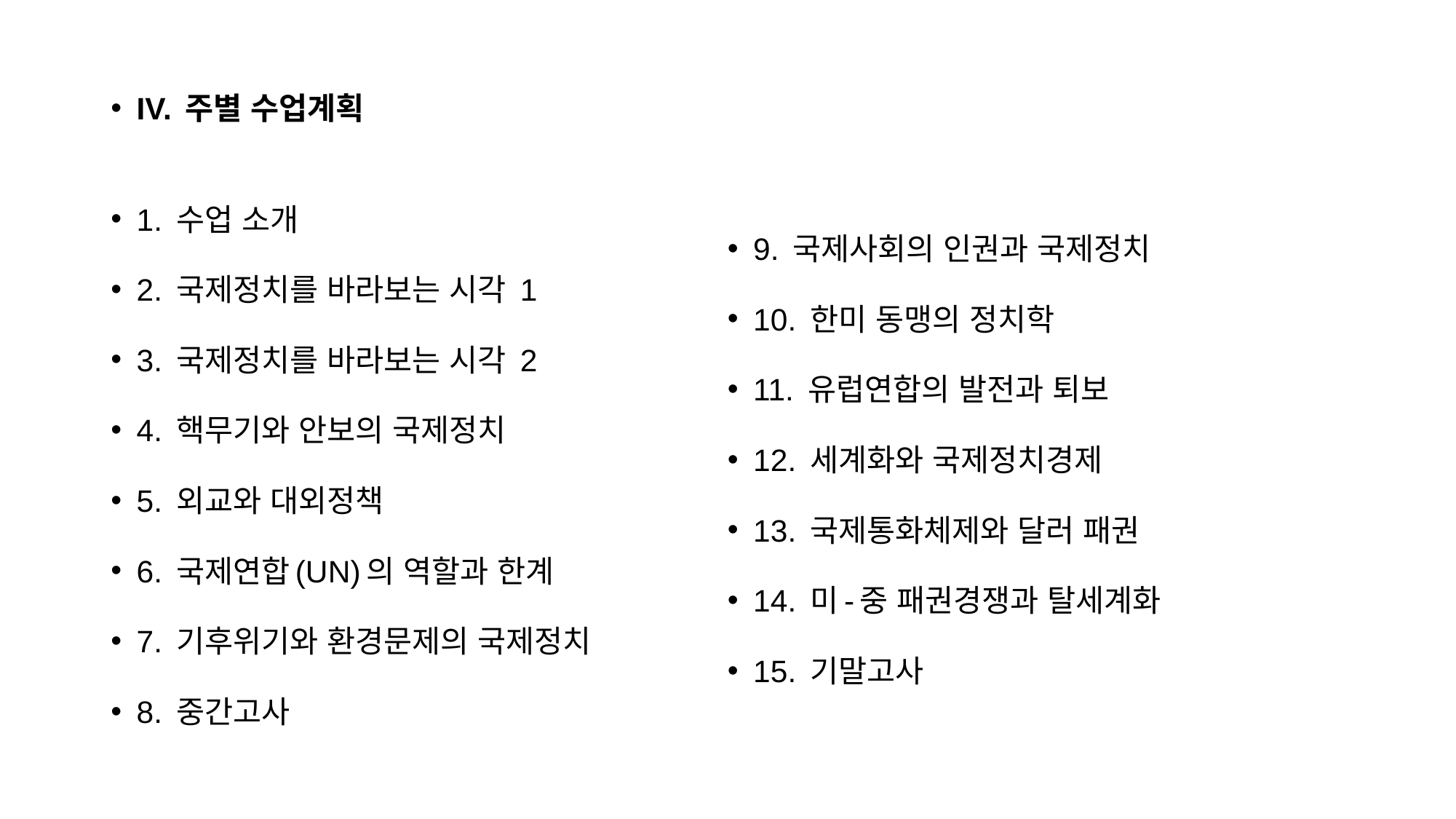

IV. 주별 수업계획

1. 수업 소개
2. 국제정치를 바라보는 시각 1
3. 국제정치를 바라보는 시각 2
4. 핵무기와 안보의 국제정치
5. 외교와 대외정책
6. 국제연합(UN)의 역할과 한계
7. 기후위기와 환경문제의 국제정치
8. 중간고사

9. 국제사회의 인권과 국제정치
10. 한미 동맹의 정치학
11. 유럽연합의 발전과 퇴보
12. 세계화와 국제정치경제
13. 국제통화체제와 달러 패권
14. 미-중 패권경쟁과 탈세계화
15. 기말고사